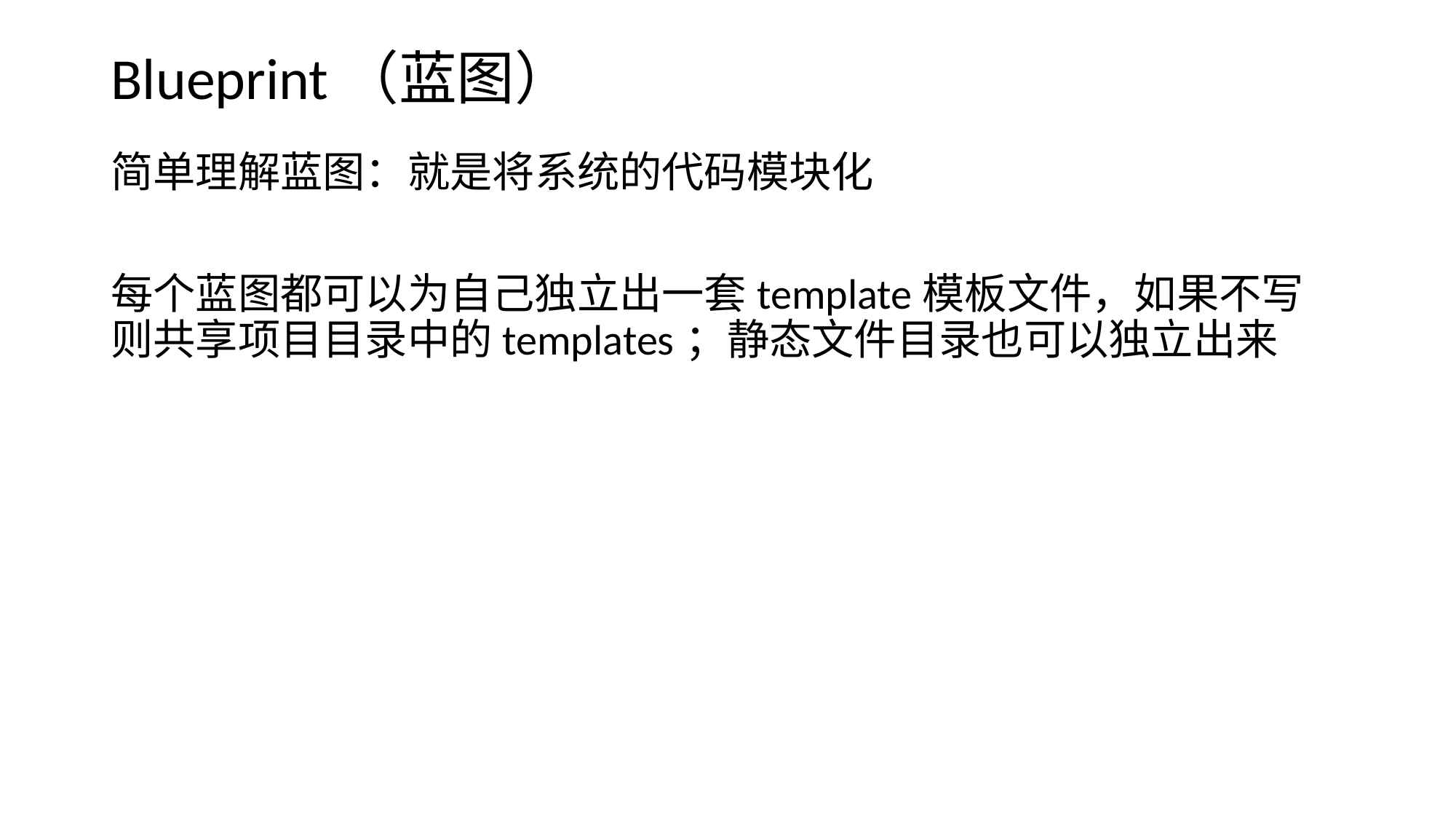

# Blueprint（蓝图）
简单理解蓝图：就是将系统的代码模块化

每个蓝图都可以为自己独立出一套template模板文件，如果不写则共享项目目录中的templates；静态文件目录也可以独立出来